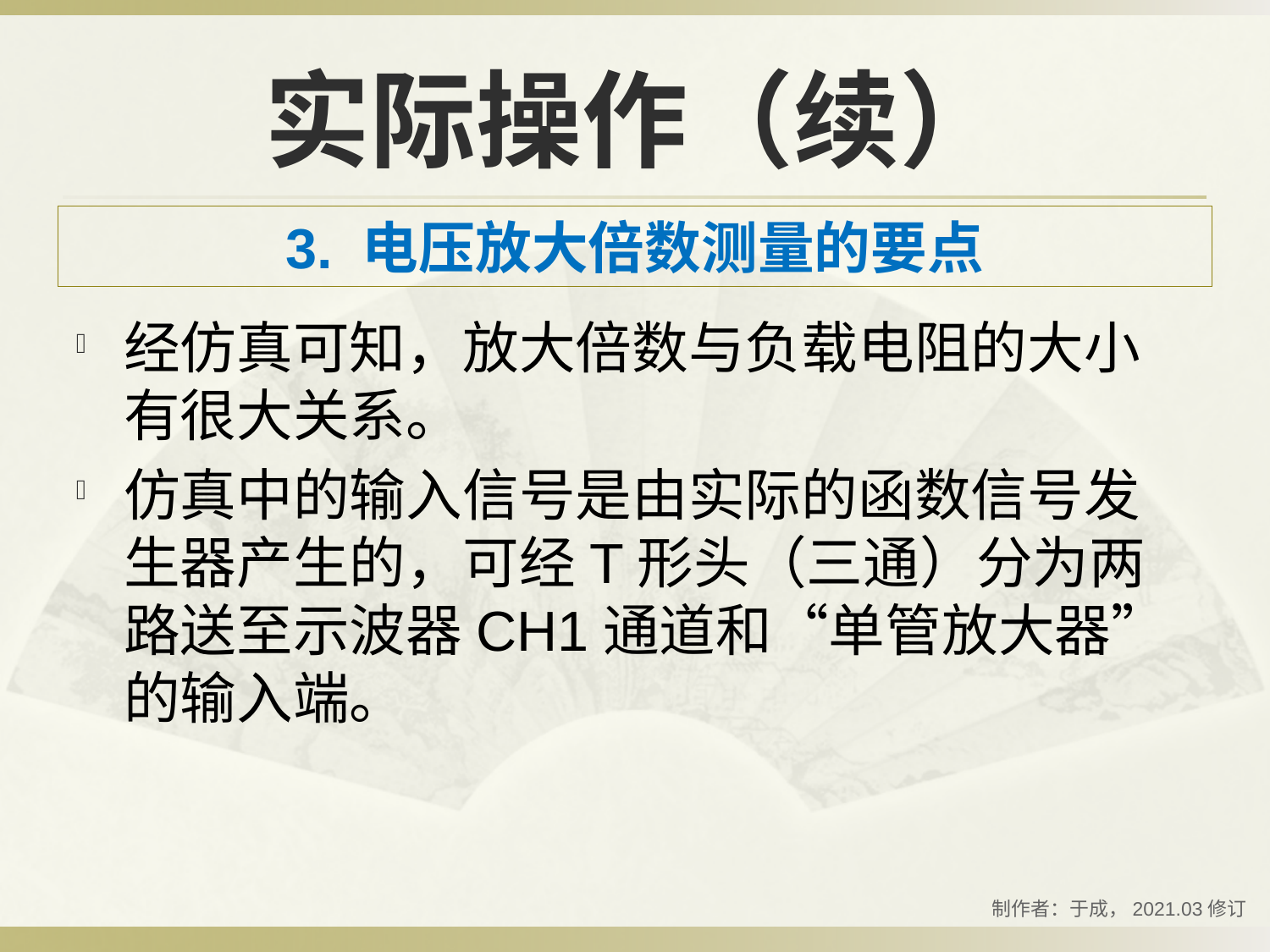

# 实际操作（续）
3. 电压放大倍数测量的要点
经仿真可知，放大倍数与负载电阻的大小有很大关系。
仿真中的输入信号是由实际的函数信号发生器产生的，可经T形头（三通）分为两路送至示波器CH1通道和“单管放大器”的输入端。
制作者：于成，2021.03修订